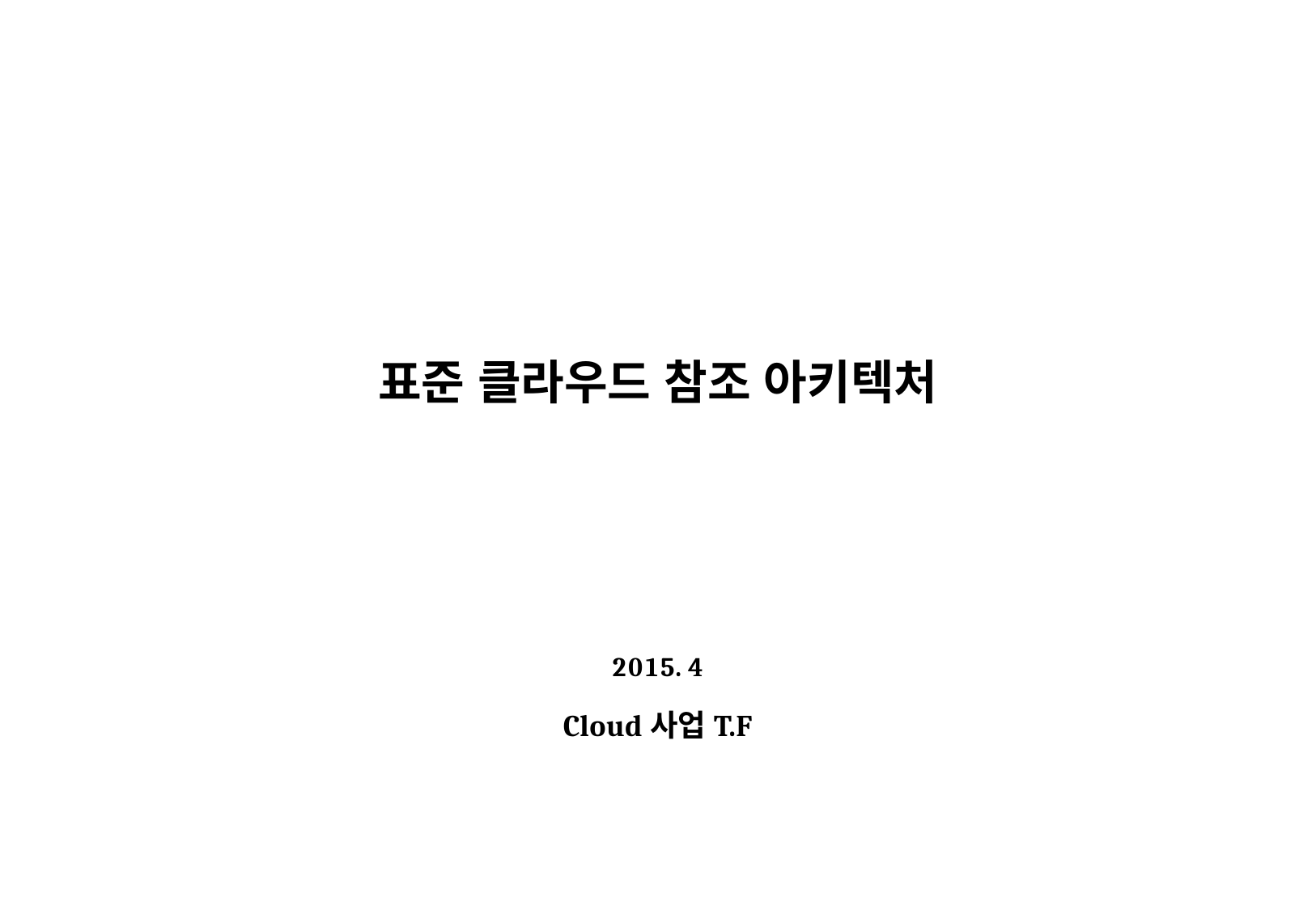

# 표준 클라우드 참조 아키텍처
2015. 4
Cloud사업T.F